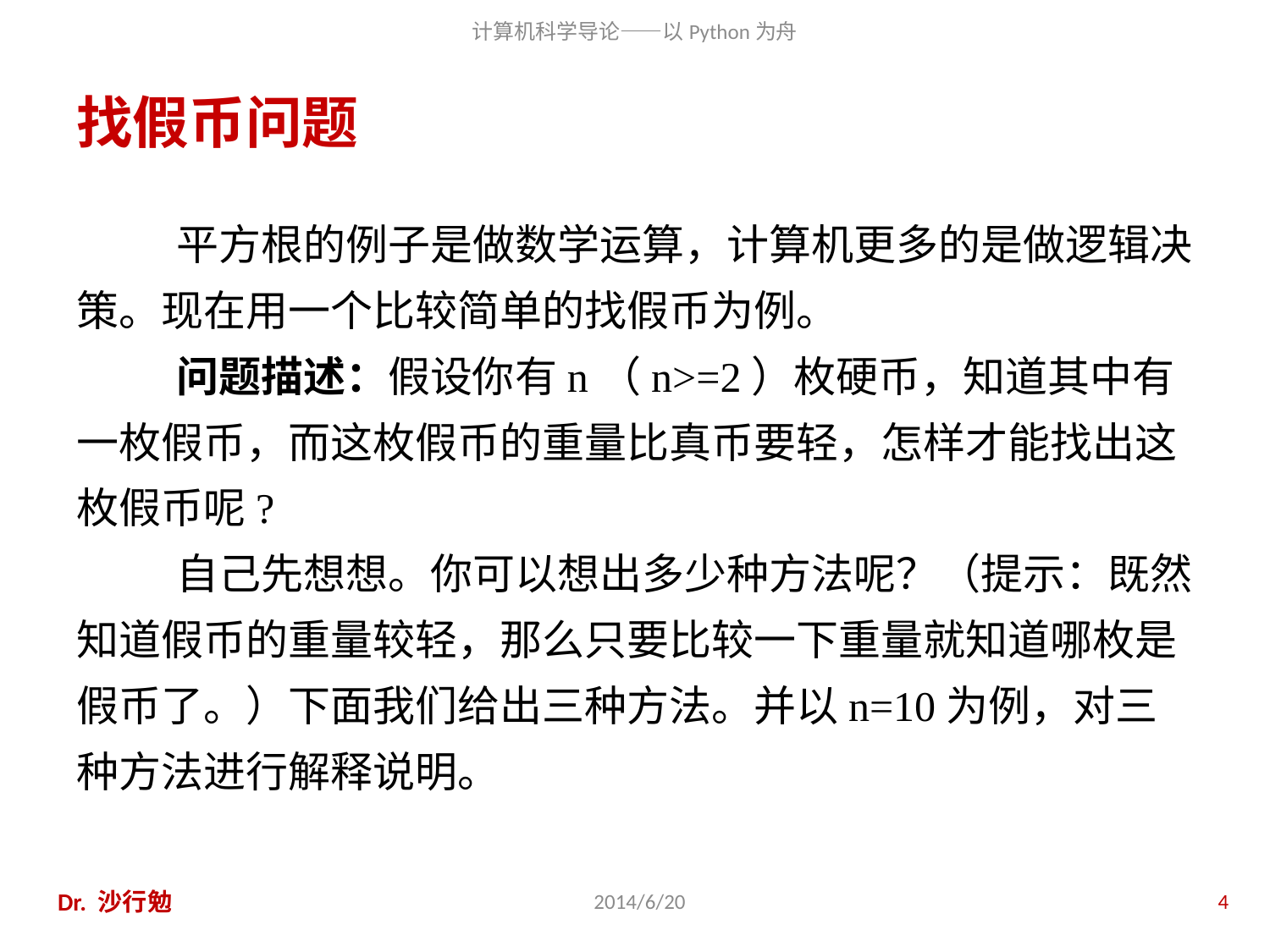

# 找假币问题
平方根的例子是做数学运算，计算机更多的是做逻辑决策。现在用一个比较简单的找假币为例。
问题描述：假设你有n（n>=2）枚硬币，知道其中有一枚假币，而这枚假币的重量比真币要轻，怎样才能找出这枚假币呢?
自己先想想。你可以想出多少种方法呢？（提示：既然知道假币的重量较轻，那么只要比较一下重量就知道哪枚是假币了。）下面我们给出三种方法。并以n=10为例，对三种方法进行解释说明。

Dr. 沙行勉
2014/6/20
4